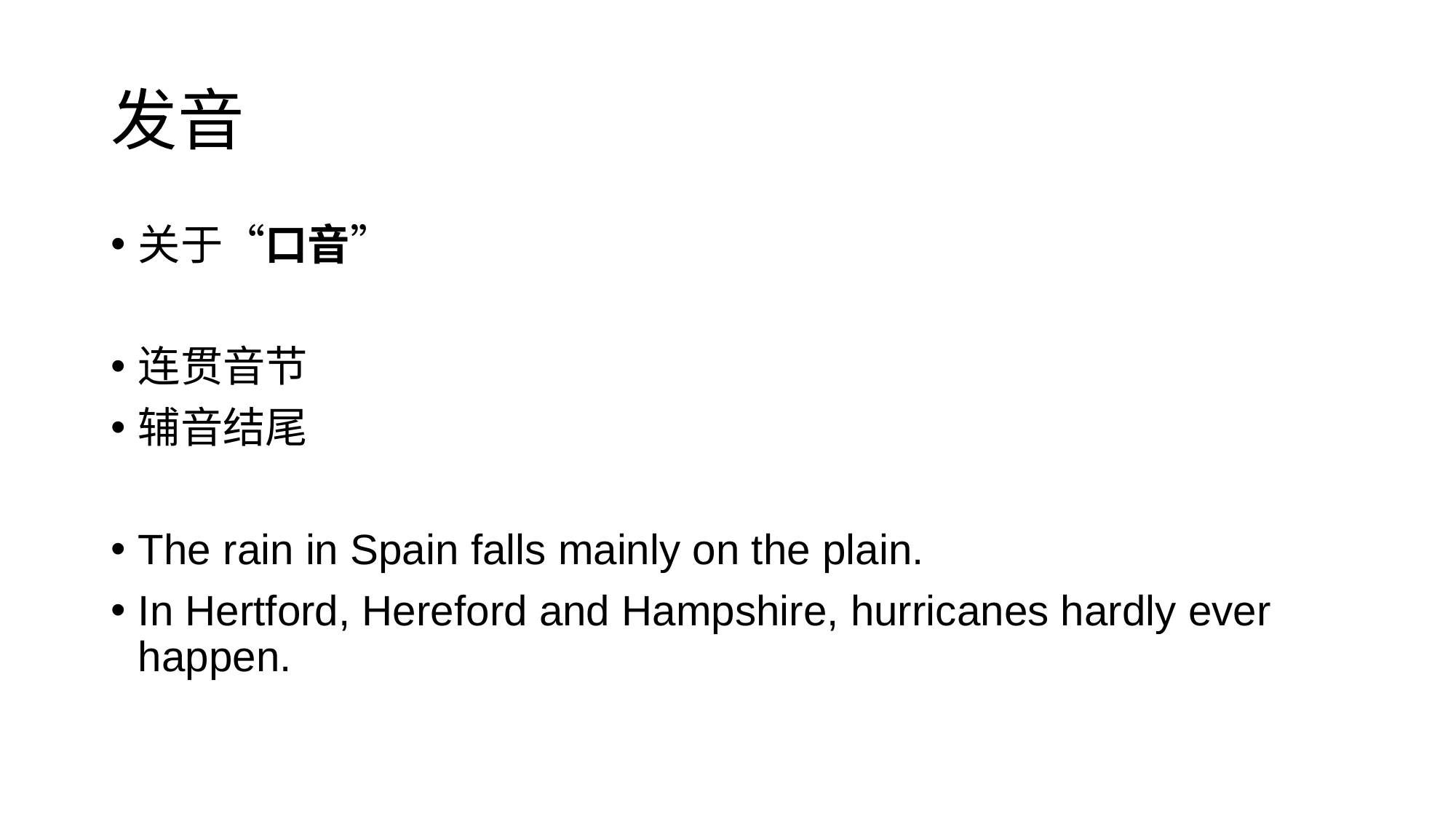

# 发音
关于“口音”

连贯音节
辅音结尾

The rain in Spain falls mainly on the plain.
In Hertford, Hereford and Hampshire, hurricanes hardly ever happen.